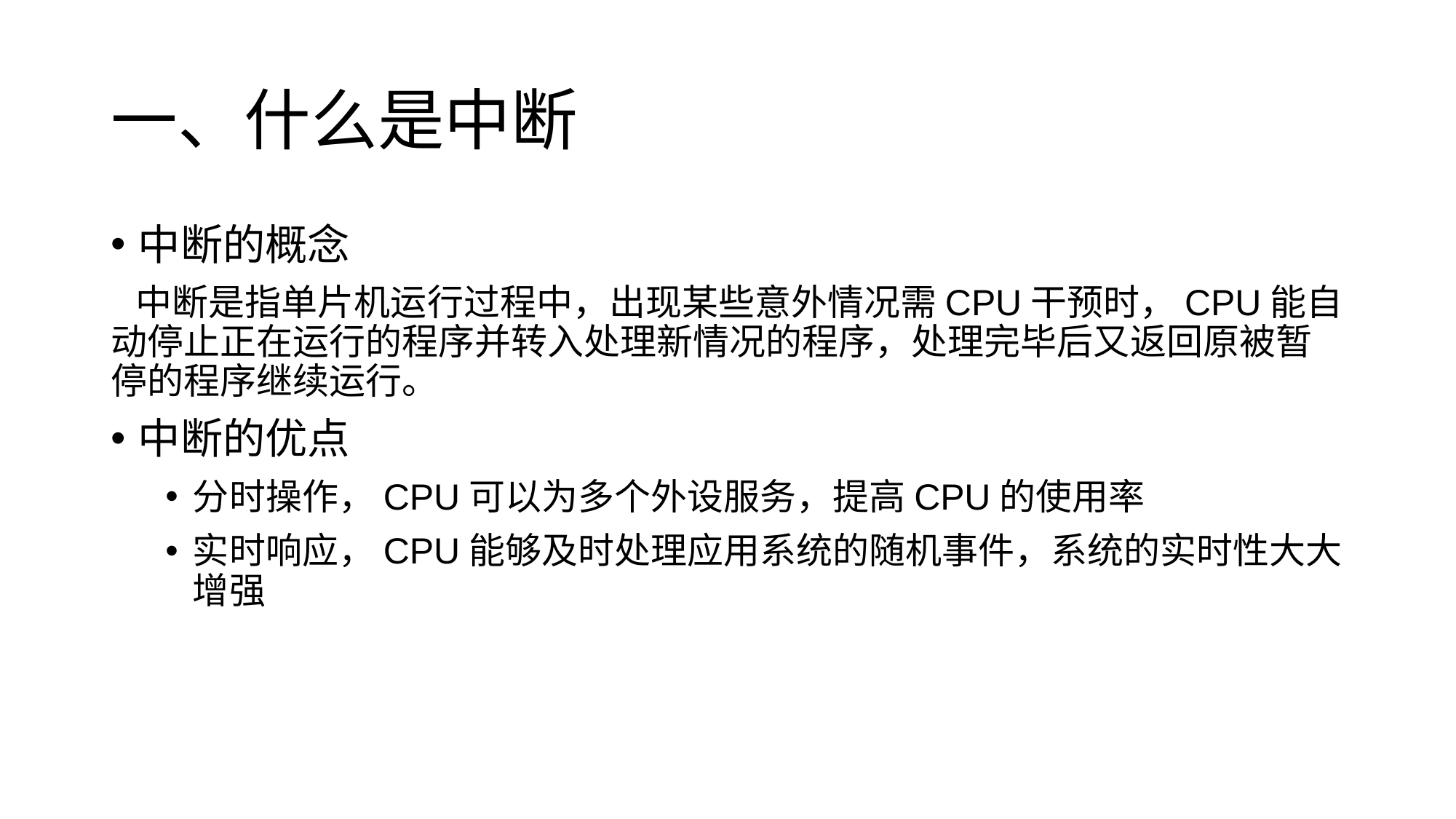

# 一、什么是中断
中断的概念
  中断是指单片机运行过程中，出现某些意外情况需CPU干预时，CPU能自动停止正在运行的程序并转入处理新情况的程序，处理完毕后又返回原被暂停的程序继续运行。
中断的优点
分时操作，CPU可以为多个外设服务，提高CPU的使用率
实时响应，CPU能够及时处理应用系统的随机事件，系统的实时性大大增强